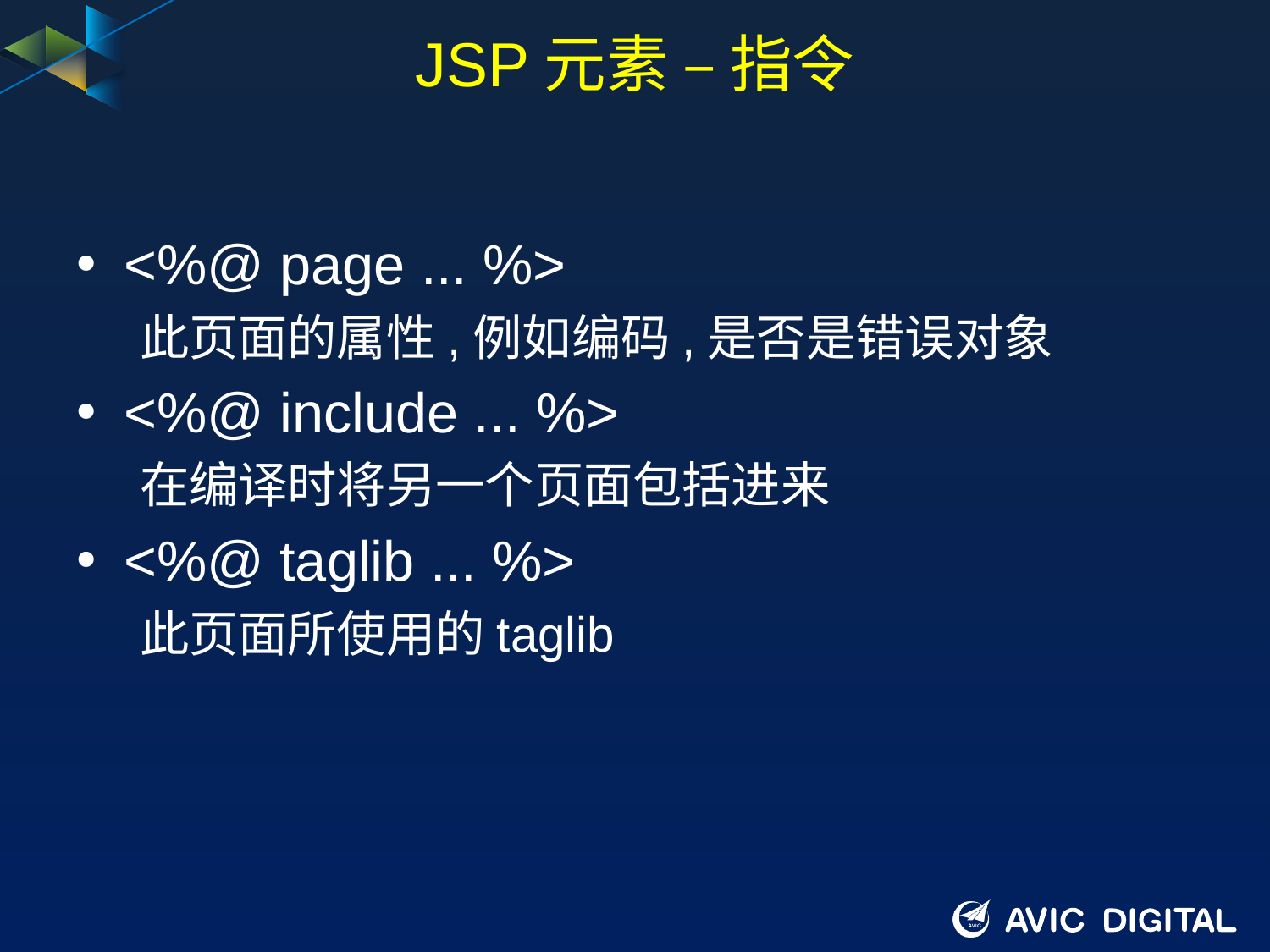

# JSP元素 – 指令
<%@ page ... %>
此页面的属性,例如编码,是否是错误对象
<%@ include ... %>
在编译时将另一个页面包括进来
<%@ taglib ... %>
此页面所使用的taglib